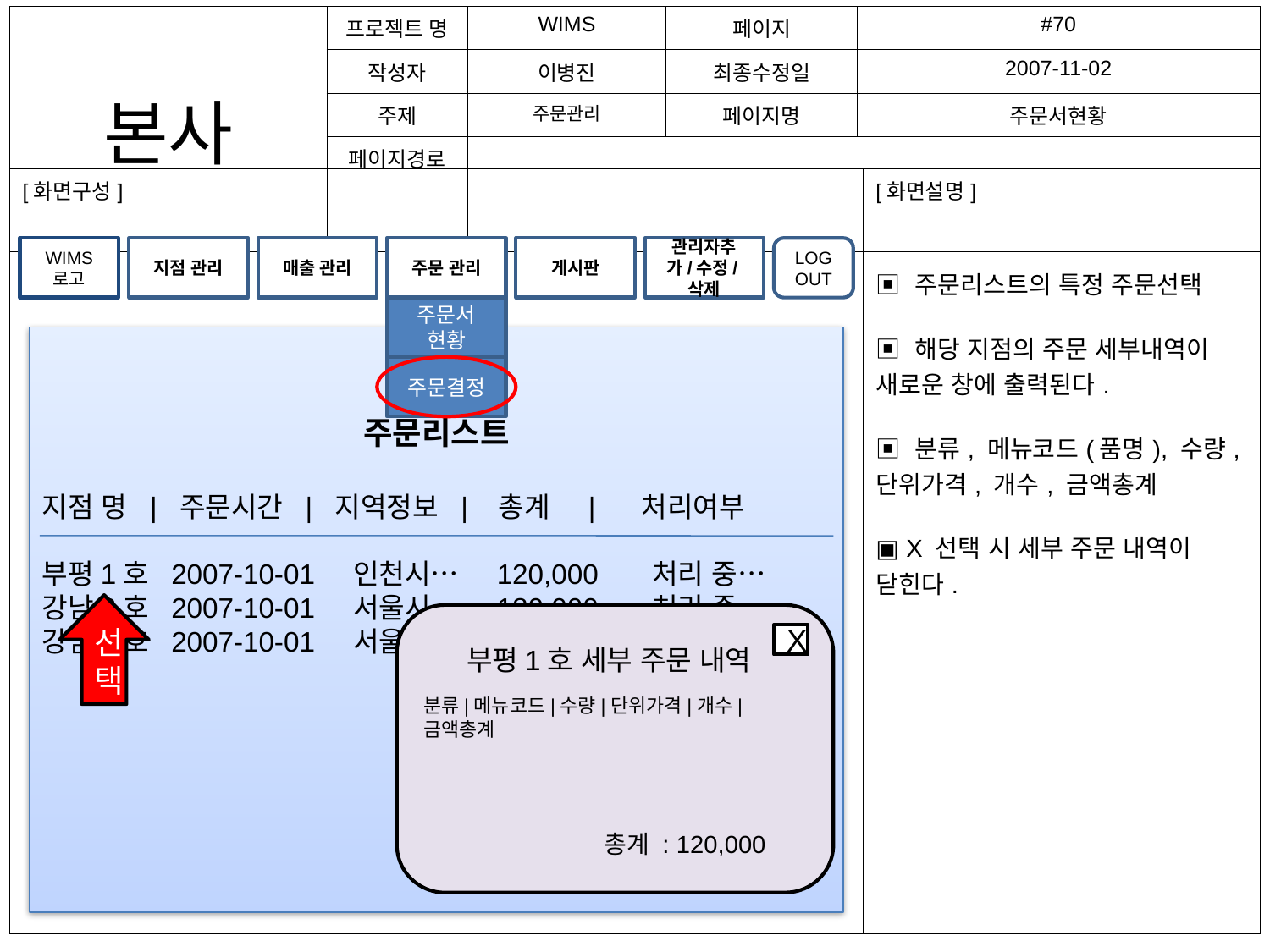

| 본사 | 프로젝트 명 | WIMS | 페이지 | #70 |
| --- | --- | --- | --- | --- |
|  | 작성자 | 이병진 | 최종수정일 | 2007-11-02 |
|  | 주제 | 주문관리 | 페이지명 | 주문서현황 |
|  | 페이지경로 |  |  |  |
| [화면구성] | [화면설명] |
| --- | --- |
|  | ▣ 주문리스트의 특정 주문선택 ▣ 해당 지점의 주문 세부내역이 새로운 창에 출력된다. ▣ 분류, 메뉴코드(품명), 수량, 단위가격, 개수, 금액총계 ▣ X 선택 시 세부 주문 내역이 닫힌다. |
게시판
WIMS
로고
지점 관리
매출 관리
주문 관리
관리자추가/수정/삭제
LOG OUT
주문서
현황
주문리스트

지점 명  |  주문시간  |  지역정보  |   총계    |     처리여부

부평1호  2007-10-01    인천시…    120,000      처리 중…
강남3호  2007-10-01    서울시…    180,000      처리 중…
강남2호  2007-10-01    서울시…    110,000      취소

주문결정
선택
    부평1호 세부 주문 내역

분류|메뉴코드|수량|단위가격|개수|금액총계

                         총계 : 120,000
X